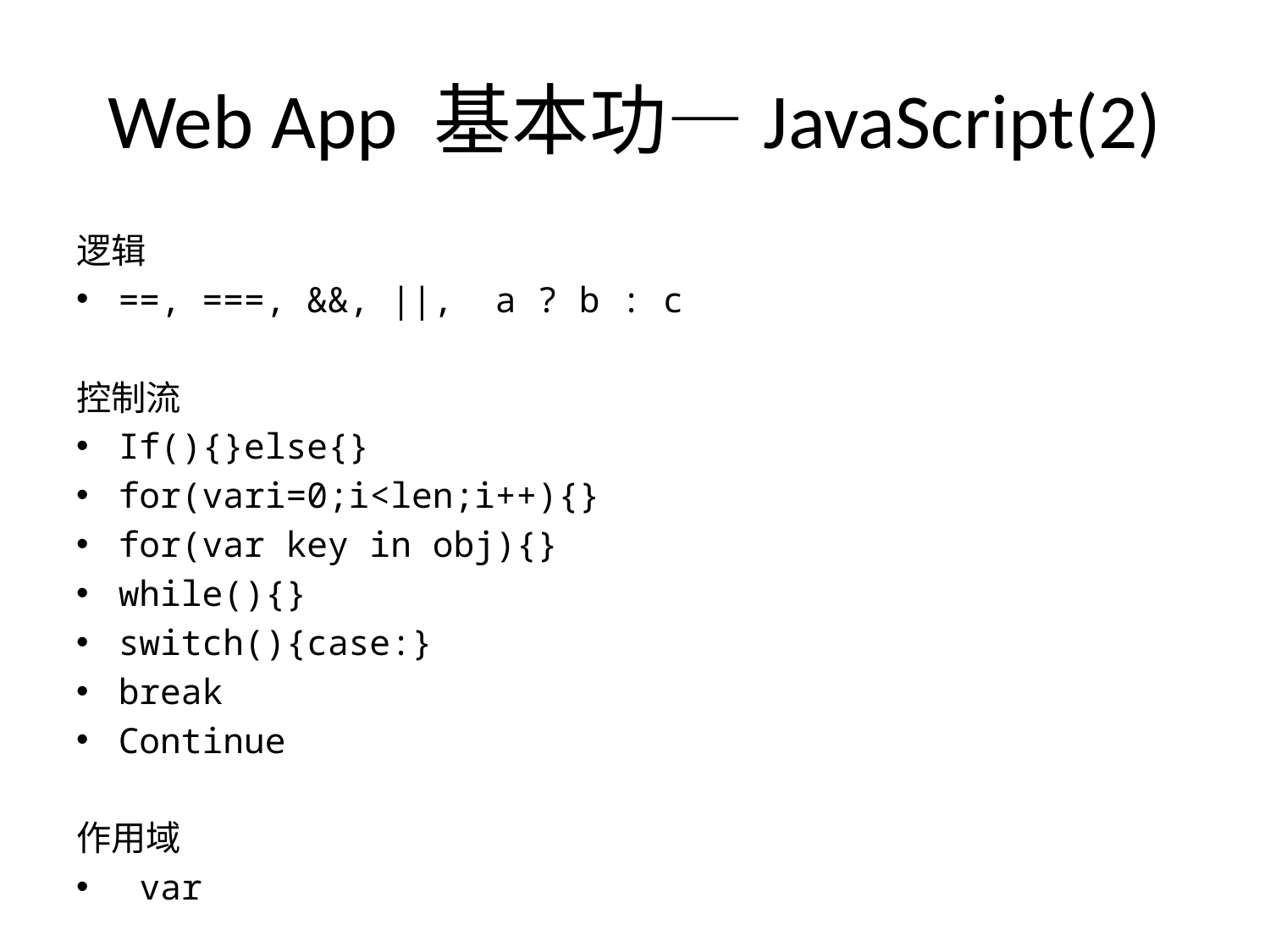

# Web App 基本功—JavaScript(2)
逻辑
==, ===, &&, ||,  a ? b : c

控制流
If(){}else{}
for(vari=0;i<len;i++){}
for(var key in obj){}
while(){}
switch(){case:}
break
Continue

作用域
 var